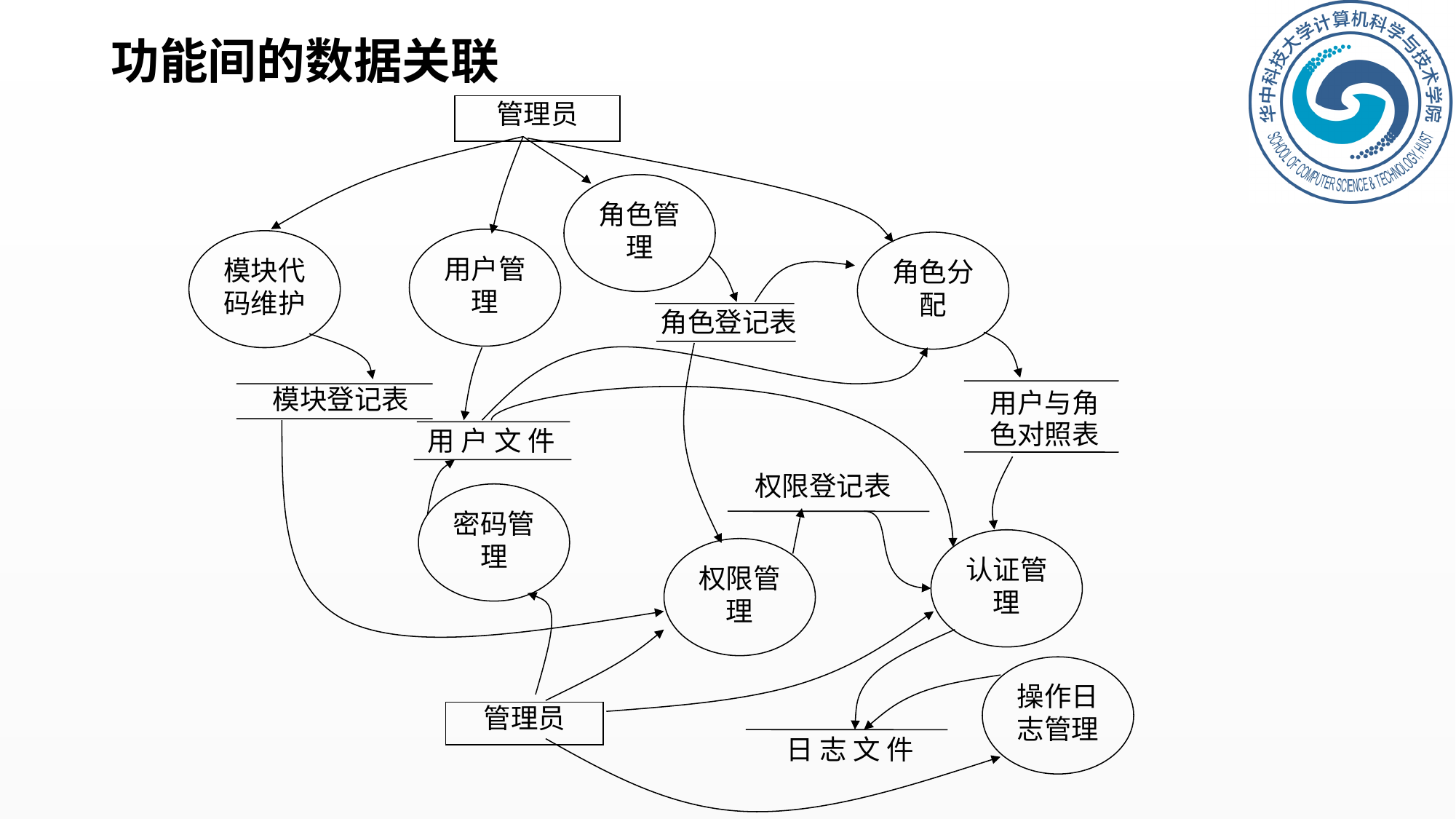

# 功能间的数据关联
管理员

角色管理
用户管理
模块代码维护
角色分配

角色登记表

模块登记表

用户与角色对照表

用 户 文 件

权限登记表
密码管理

认证管理
权限管理

操作日志管理

管理员
日 志 文 件